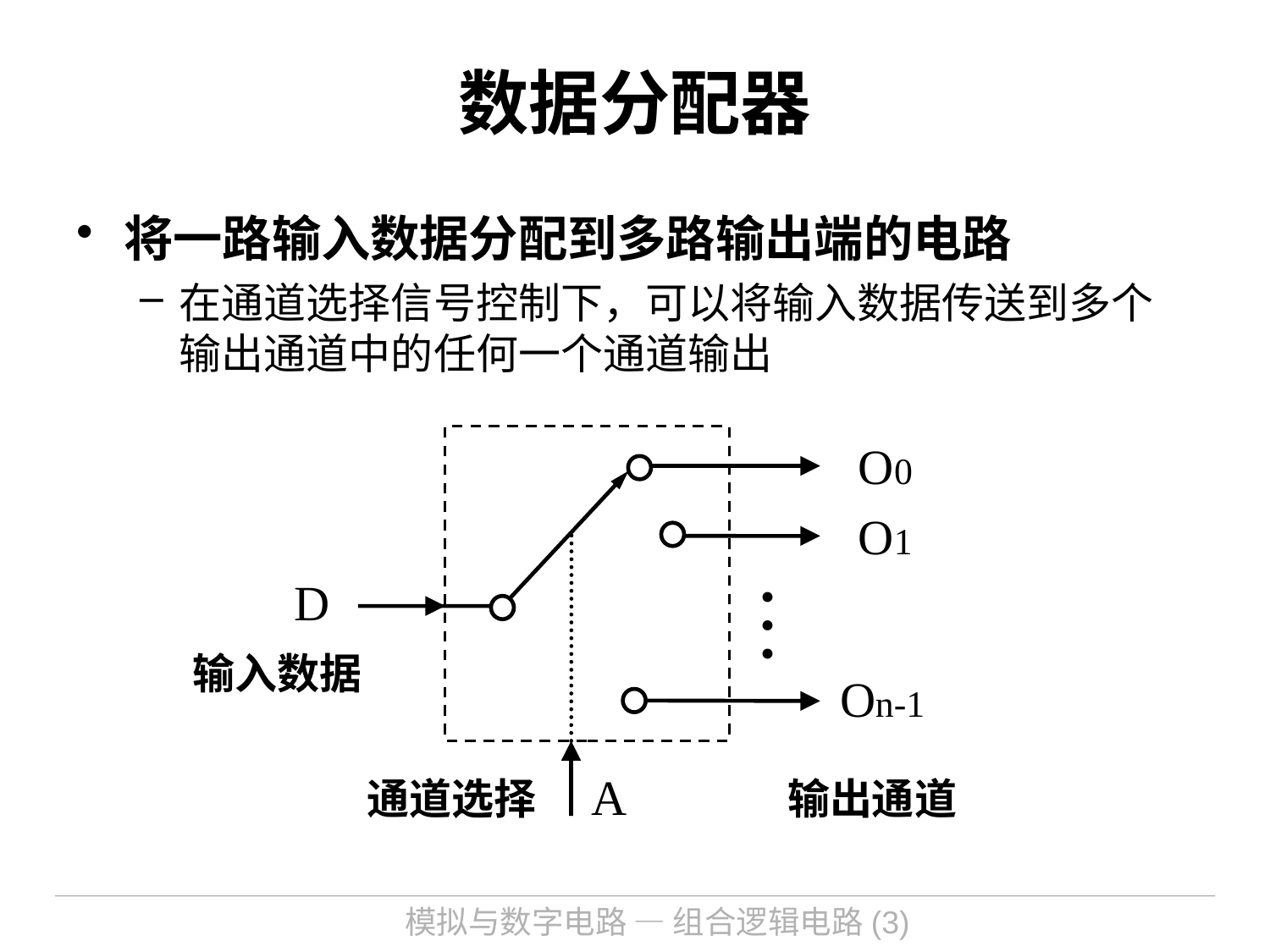

# 数据分配器
将一路输入数据分配到多路输出端的电路
在通道选择信号控制下，可以将输入数据传送到多个输出通道中的任何一个通道输出

O0

O1

…
D

输入数据
On-1

通道选择
A
输出通道

模拟与数字电路 — 组合逻辑电路(3)
4